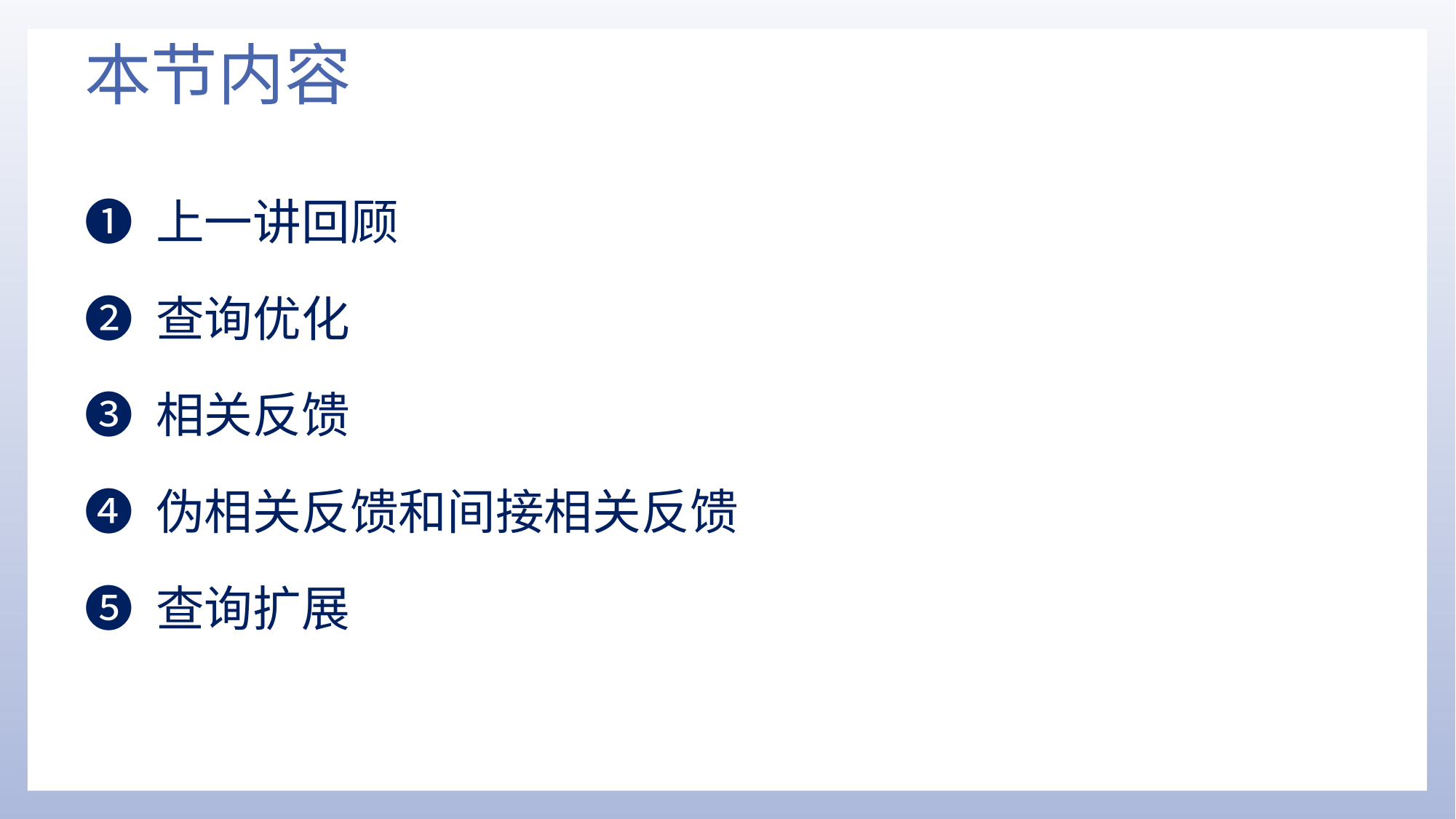

# 本节内容
❶ 上一讲回顾
❷ 查询优化
❸ 相关反馈
❹ 伪相关反馈和间接相关反馈
❺ 查询扩展